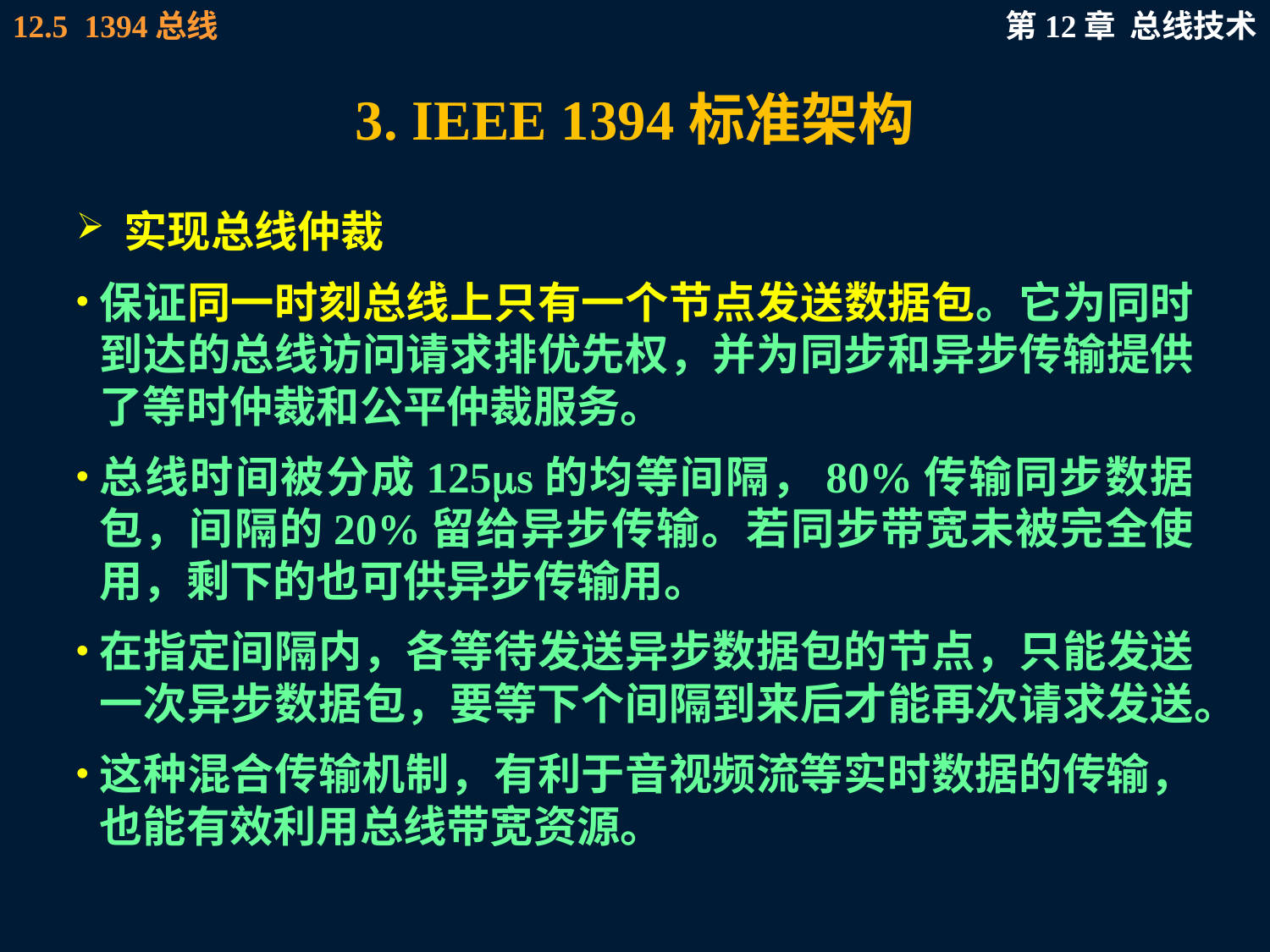

# 3. IEEE 1394标准架构
实现总线仲裁
保证同一时刻总线上只有一个节点发送数据包。它为同时到达的总线访问请求排优先权，并为同步和异步传输提供了等时仲裁和公平仲裁服务。
总线时间被分成125μs的均等间隔，80%传输同步数据包，间隔的20%留给异步传输。若同步带宽未被完全使用，剩下的也可供异步传输用。
在指定间隔内，各等待发送异步数据包的节点，只能发送一次异步数据包，要等下个间隔到来后才能再次请求发送。
这种混合传输机制，有利于音视频流等实时数据的传输，也能有效利用总线带宽资源。